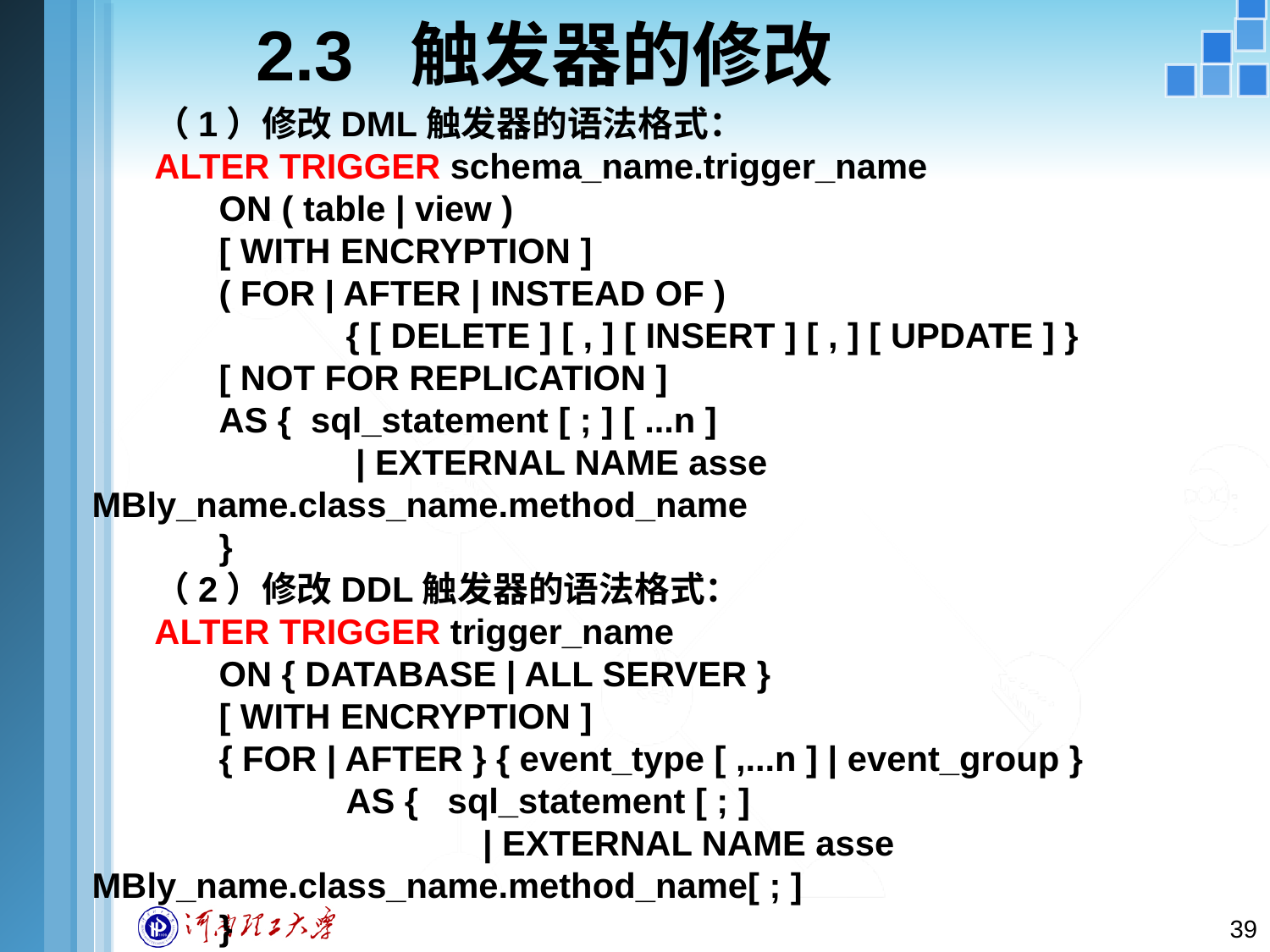

# 2.3  触发器的修改
（1）修改DML触发器的语法格式：
ALTER TRIGGER schema_name.trigger_name
	ON ( table | view )
	[ WITH ENCRYPTION ]
	( FOR | AFTER | INSTEAD OF )
		{ [ DELETE ] [ , ] [ INSERT ] [ , ] [ UPDATE ] }
	[ NOT FOR REPLICATION ]
	AS {  sql_statement [ ; ] [ ...n ]
		 | EXTERNAL NAME asse MBly_name.class_name.method_name
	}
（2）修改DDL触发器的语法格式：
ALTER TRIGGER trigger_name
	ON { DATABASE | ALL SERVER }
	[ WITH ENCRYPTION ]
	{ FOR | AFTER } { event_type [ ,...n ] | event_group }
		AS {   sql_statement [ ; ]
			 | EXTERNAL NAME asse MBly_name.class_name.method_name[ ; ]
	}